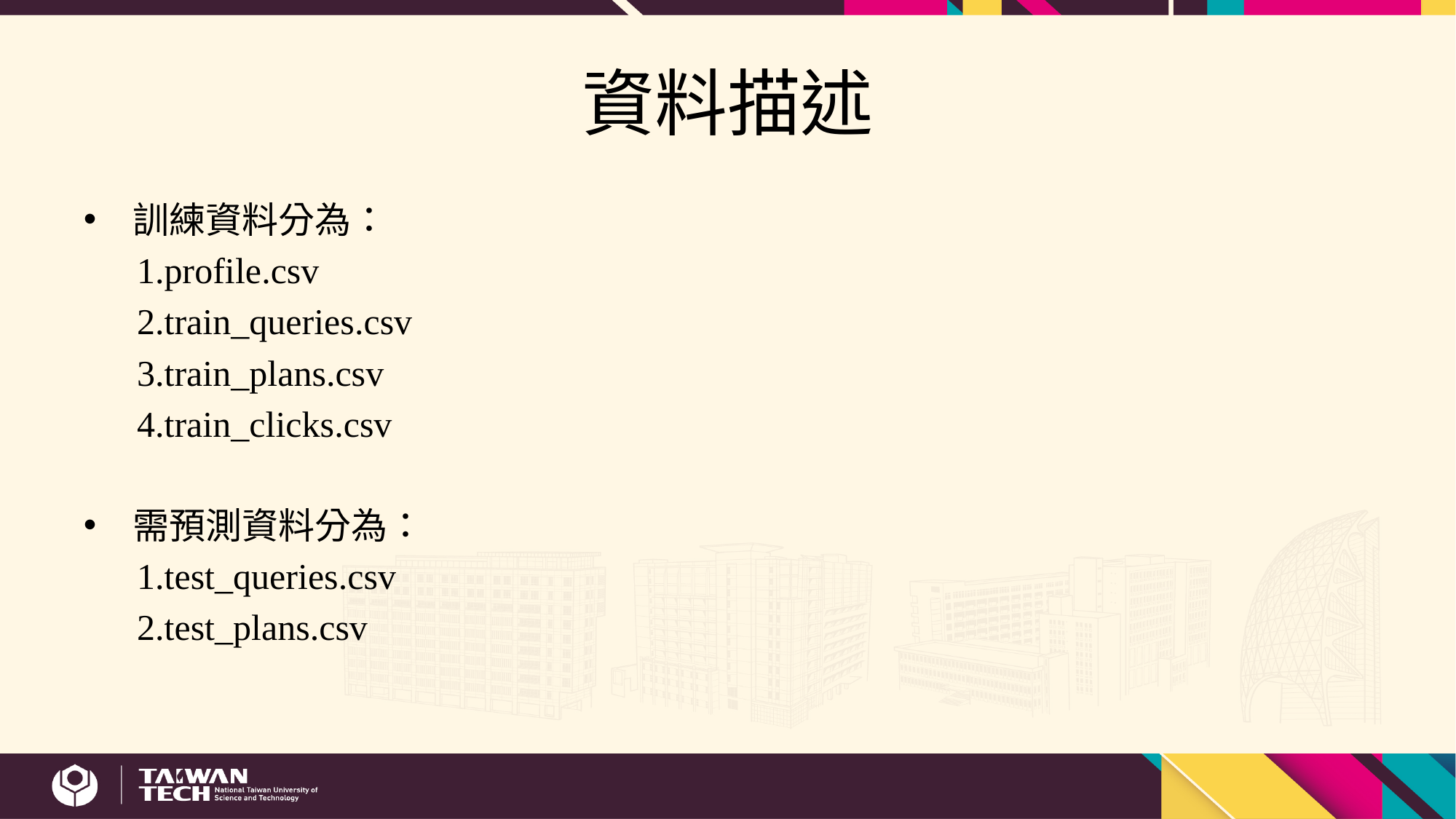

# 資料描述
訓練資料分為：
profile.csv
train_queries.csv
train_plans.csv
train_clicks.csv

需預測資料分為：
test_queries.csv
test_plans.csv